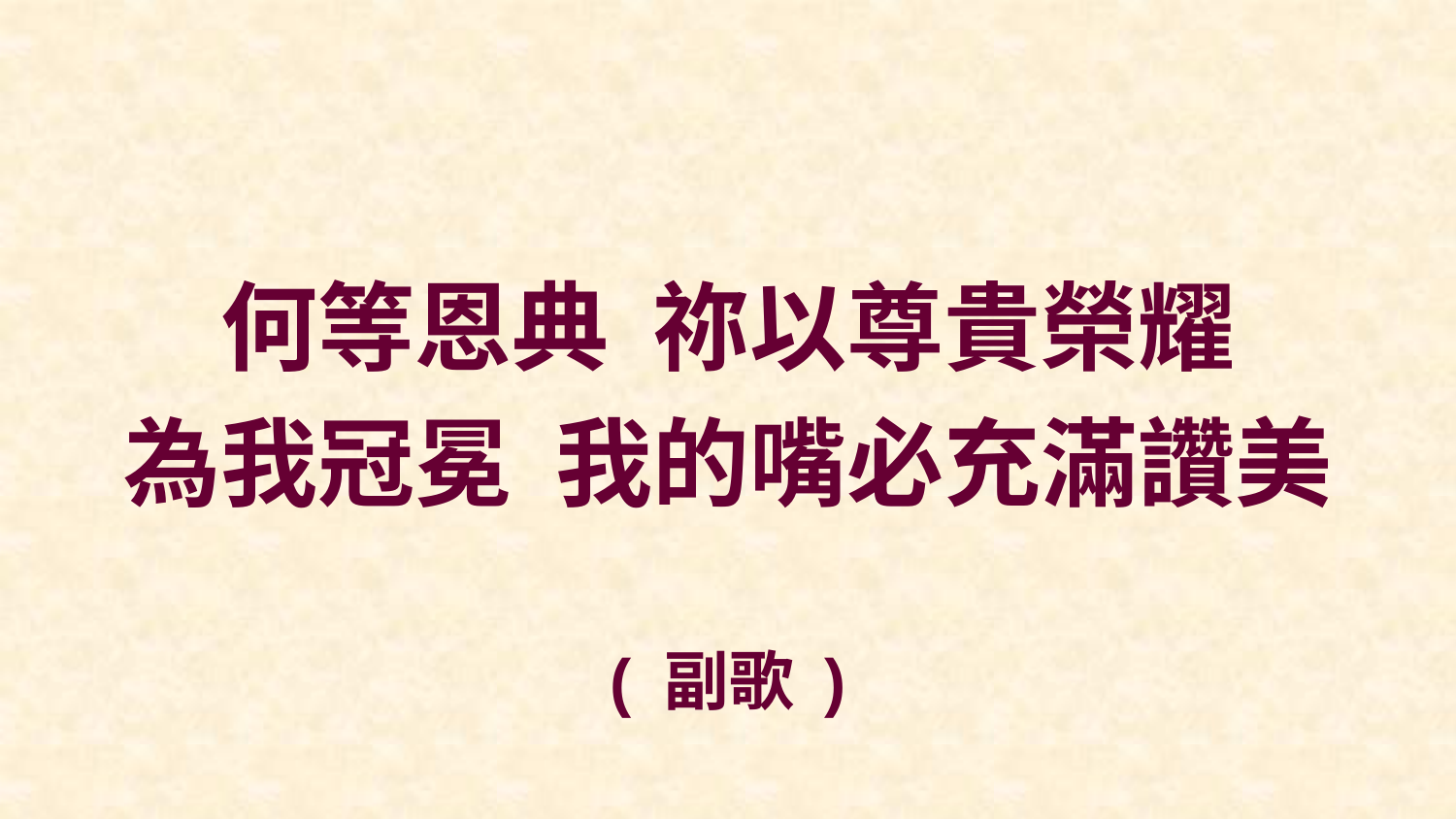

何等恩典  祢以尊貴榮耀
為我冠冕  我的嘴必充滿讚美
( 副歌 )